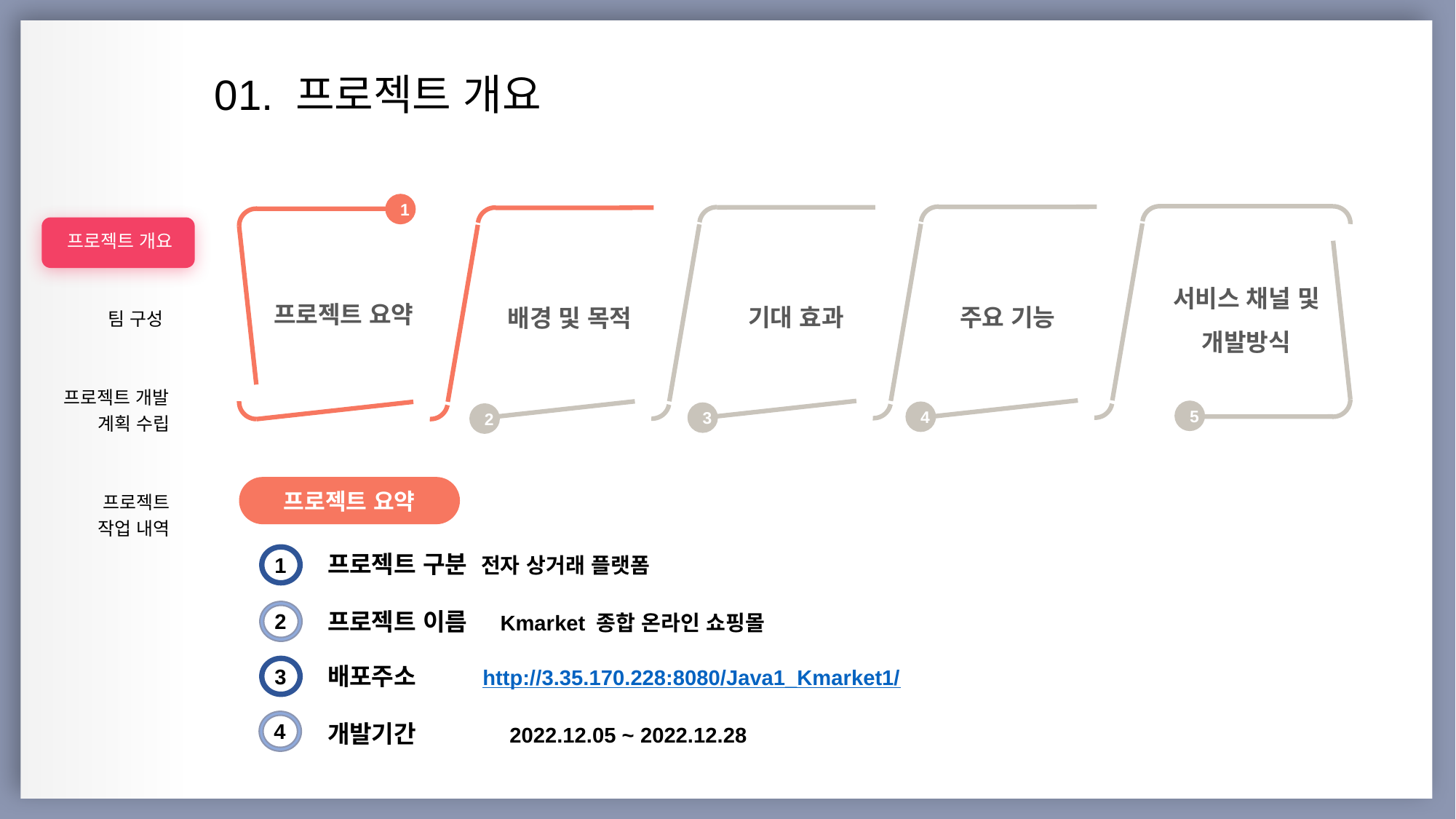

01. 프로젝트 개요
|  |
| --- |
| 프로젝트 개요 |
| 팀 구성 |
| 프로젝트 개발 계획 수립 |
| 프로젝트 작업 내역 |
|  |
|  |
|  |
|  |
1

서비스 채널 및 개발방식
프로젝트 요약
기대 효과
주요 기능
배경 및 목적
5
4
3
2
프로젝트 요약
프로젝트 구분  전자 상거래 플랫폼

1
프로젝트 이름    Kmarket 종합 온라인 쇼핑몰

2
배포주소         http://3.35.170.228:8080/Java1_Kmarket1/

3

4
개발기간             2022.12.05 ~ 2022.12.28